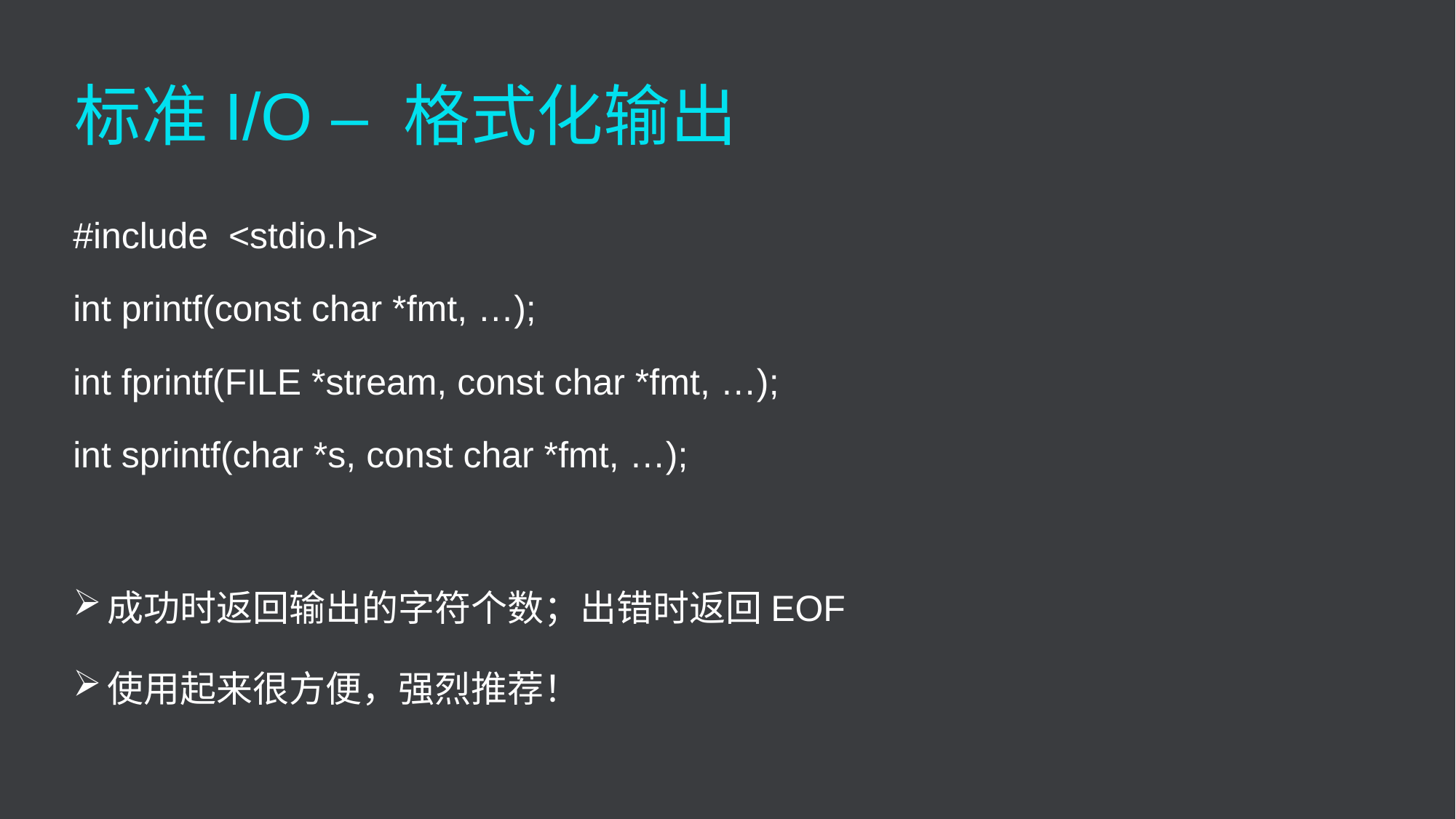

标准I/O – 格式化输出
#include  <stdio.h>
int printf(const char *fmt, …);
int fprintf(FILE *stream, const char *fmt, …);
int sprintf(char *s, const char *fmt, …);

成功时返回输出的字符个数；出错时返回EOF
使用起来很方便，强烈推荐！